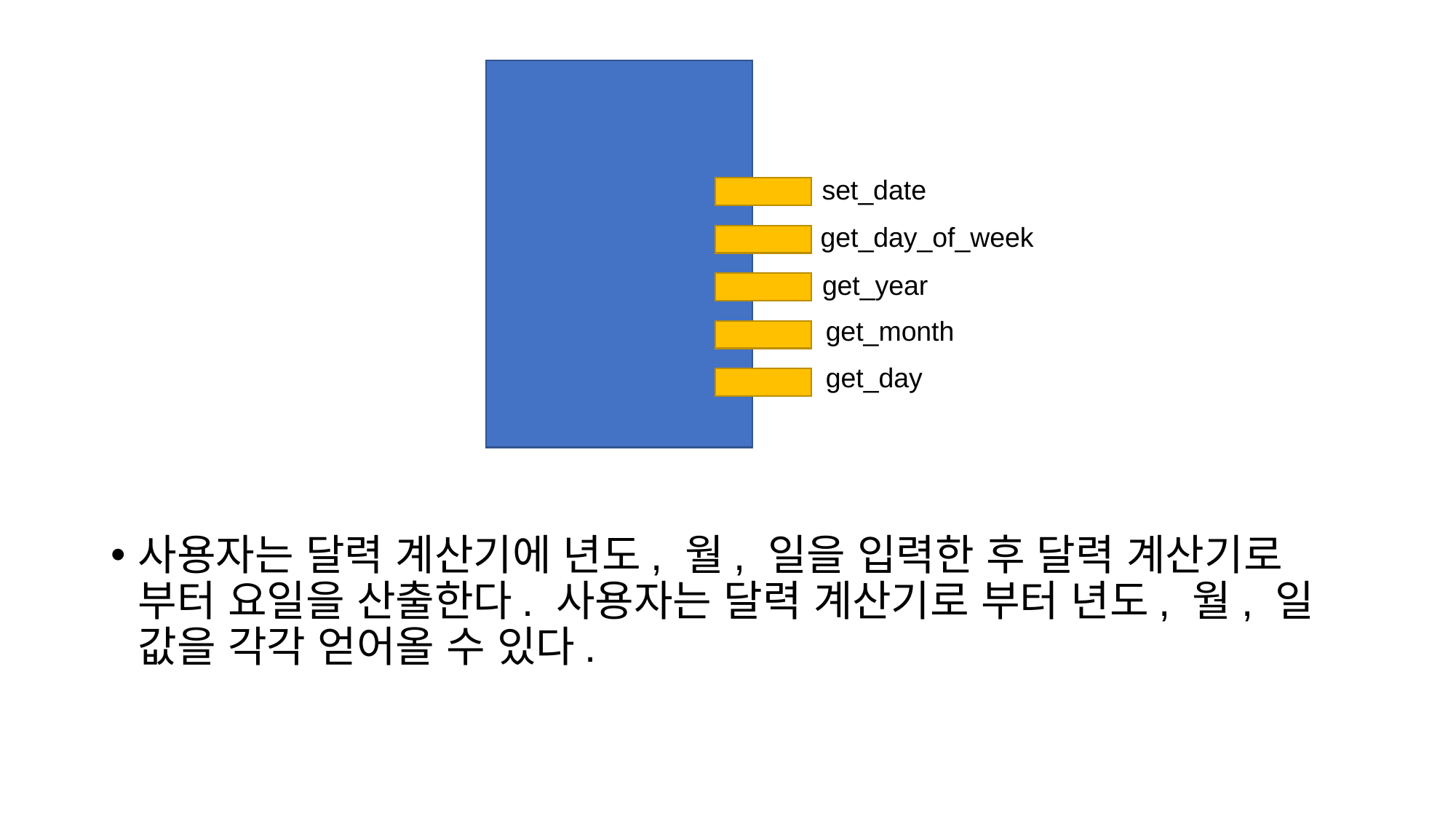

set_date

get_day_of_week

get_year

get_month

get_day

사용자는 달력 계산기에 년도, 월, 일을 입력한 후 달력 계산기로 부터 요일을 산출한다. 사용자는 달력 계산기로 부터 년도, 월, 일 값을 각각 얻어올 수 있다.